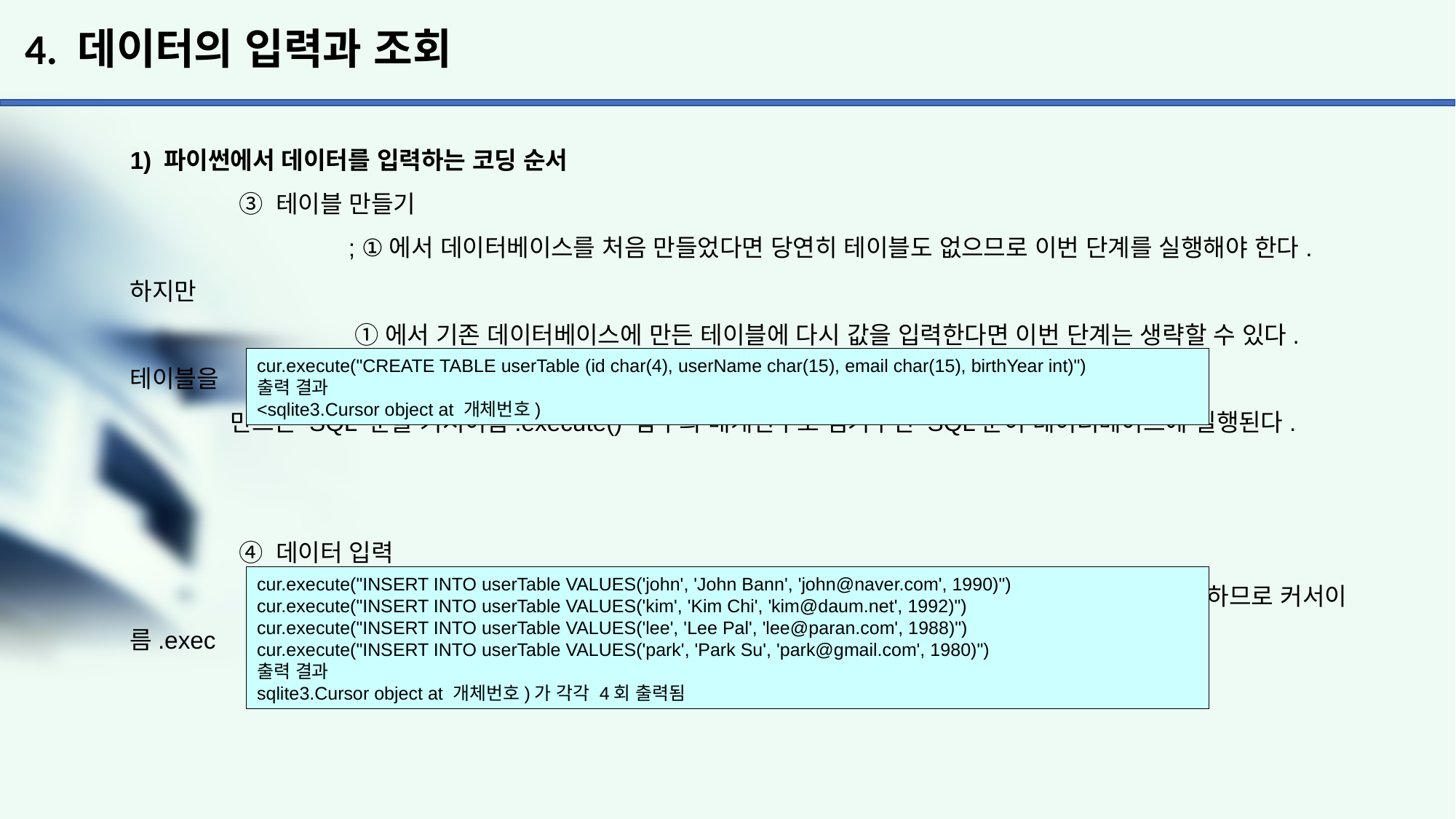

# 4. 데이터의 입력과 조회
1) 파이썬에서 데이터를 입력하는 코딩 순서
	③ 테이블 만들기
		; ①에서 데이터베이스를 처음 만들었다면 당연히 테이블도 없으므로 이번 단계를 실행해야 한다. 하지만
		 ①에서 기존 데이터베이스에 만든 테이블에 다시 값을 입력한다면 이번 단계는 생략할 수 있다.테이블을
              만드는 SQL 문을 커서이름.execute() 함수의 매개변수로 넘겨주면 SQL문이 데이터베이스에 실행된다.

	④ 데이터 입력
		; 데이터는 필요한 만큼 반복해서 입력하면 된다. 데이터 입력도 SQL 문을 사용해야 하므로 커서이름.exec
		  ute() 함수를 이용한다.
cur.execute("CREATE TABLE userTable (id char(4), userName char(15), email char(15), birthYear int)")
출력 결과
<sqlite3.Cursor object at 개체번호)
cur.execute("INSERT INTO userTable VALUES('john', 'John Bann', 'john@naver.com', 1990)")
cur.execute("INSERT INTO userTable VALUES('kim', 'Kim Chi', 'kim@daum.net', 1992)")
cur.execute("INSERT INTO userTable VALUES('lee', 'Lee Pal', 'lee@paran.com', 1988)")
cur.execute("INSERT INTO userTable VALUES('park', 'Park Su', 'park@gmail.com', 1980)")
출력 결과
sqlite3.Cursor object at 개체번호)가 각각 4회 출력됨